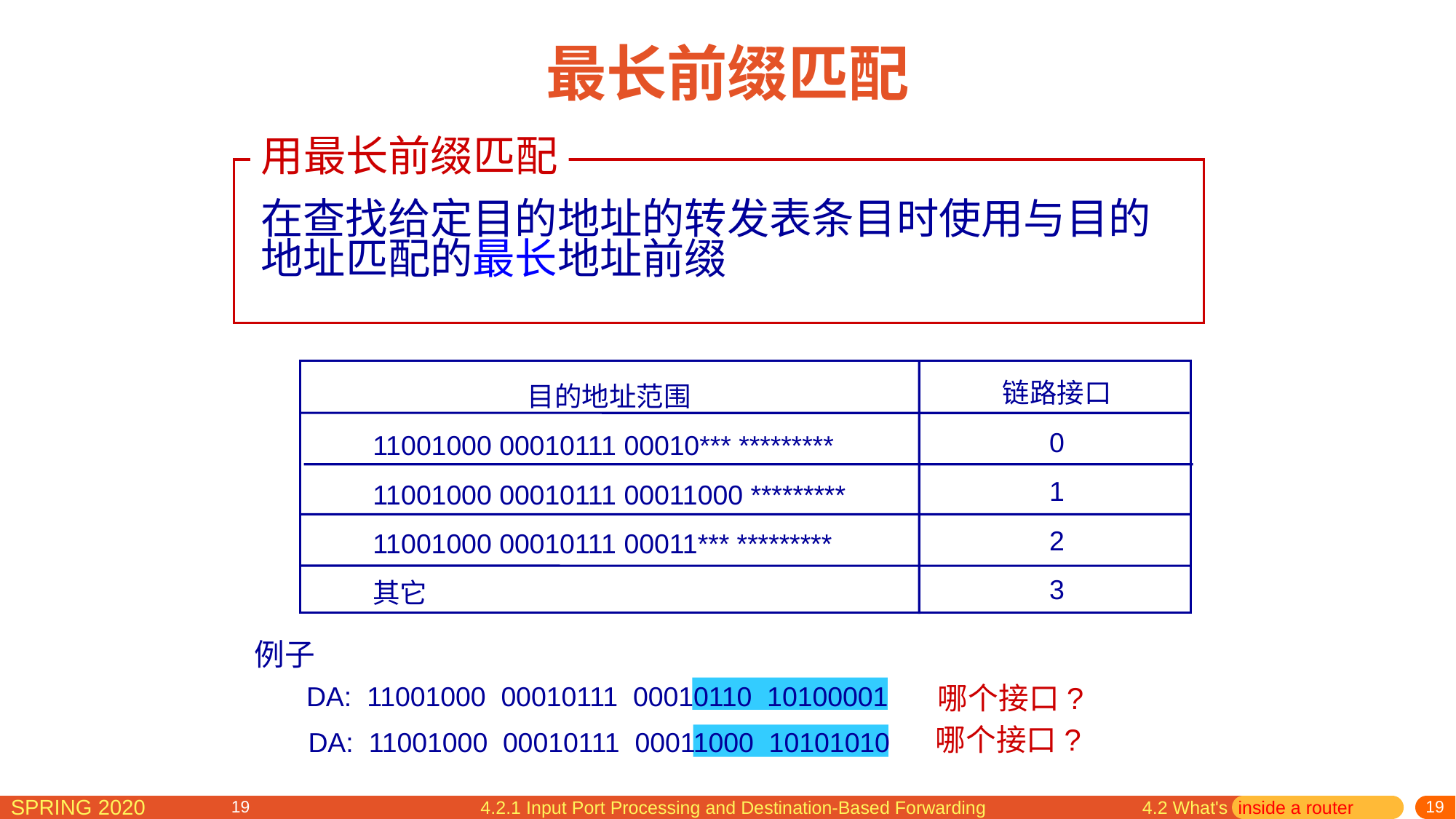

# 最长前缀匹配
用最长前缀匹配

在查找给定目的地址的转发表条目时使用与目的地址匹配的最长地址前缀
链路接口
0
1
2
3
目的地址范围
11001000 00010111 00010*** *********
11001000 00010111 00011000 *********
11001000 00010111 00011*** *********
其它

例子
哪个接口?
DA:  11001000  00010111  00010110  10100001

哪个接口?
DA:  11001000  00010111  00011000  10101010

4.2.1 Input Port Processing and Destination-Based Forwarding
4.2 What's  inside a router